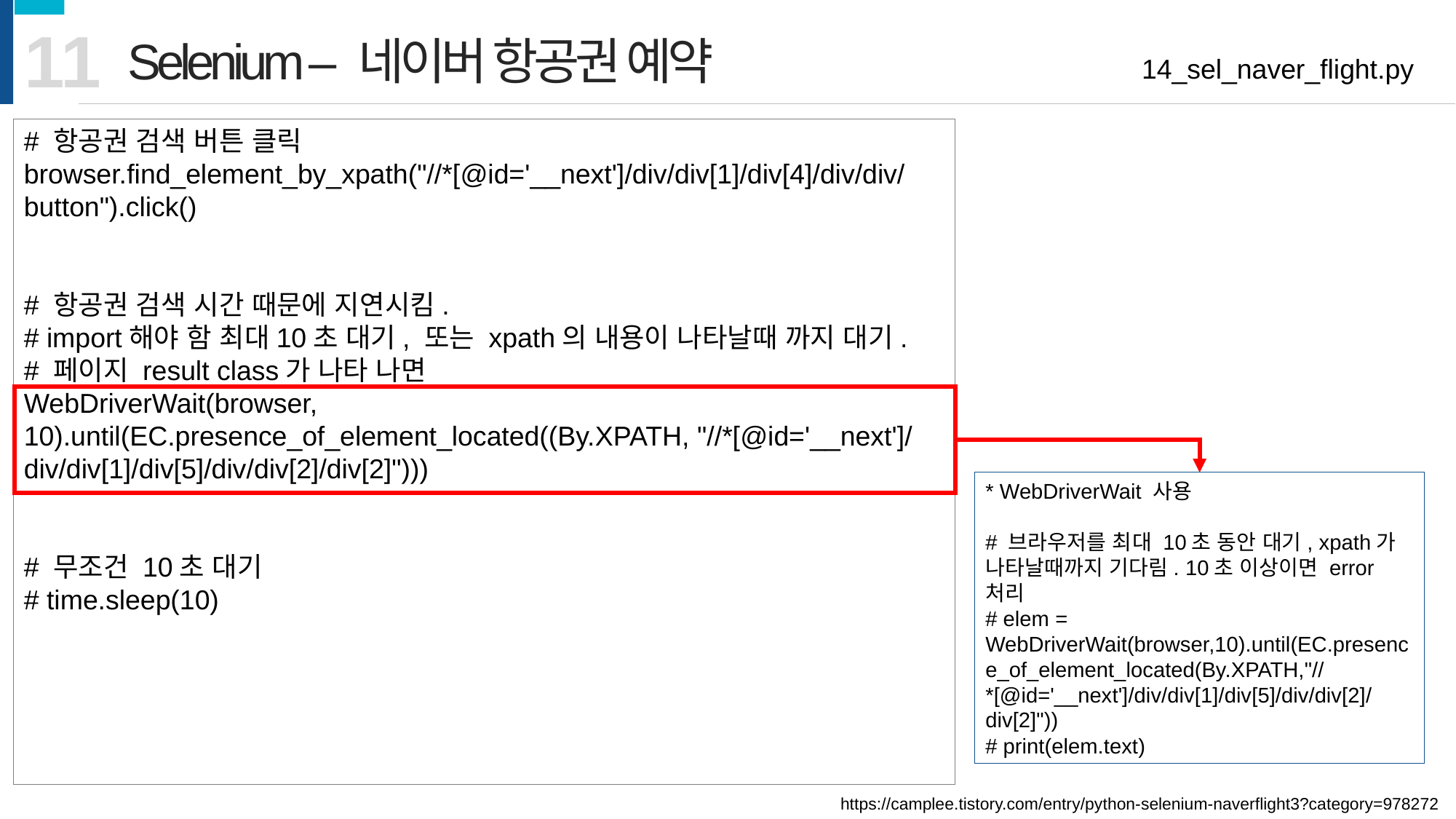

11
Selenium – 네이버 항공권 예약
14_sel_naver_flight.py
# 항공권 검색 버튼 클릭
browser.find_element_by_xpath("//*[@id='__next']/div/div[1]/div[4]/div/div/button").click()

# 항공권 검색 시간 때문에 지연시킴.
# import해야 함 최대10초 대기, 또는 xpath의 내용이 나타날때 까지 대기.
# 페이지 result class가 나타 나면
WebDriverWait(browser, 10).until(EC.presence_of_element_located((By.XPATH, "//*[@id='__next']/div/div[1]/div[5]/div/div[2]/div[2]")))

# 무조건 10초 대기
# time.sleep(10)

* WebDriverWait 사용
# 브라우저를 최대 10초 동안 대기, xpath가 나타날때까지 기다림. 10초 이상이면 error처리
# elem = WebDriverWait(browser,10).until(EC.presence_of_element_located(By.XPATH,"//*[@id='__next']/div/div[1]/div[5]/div/div[2]/div[2]"))
# print(elem.text)
https://camplee.tistory.com/entry/python-selenium-naverflight3?category=978272